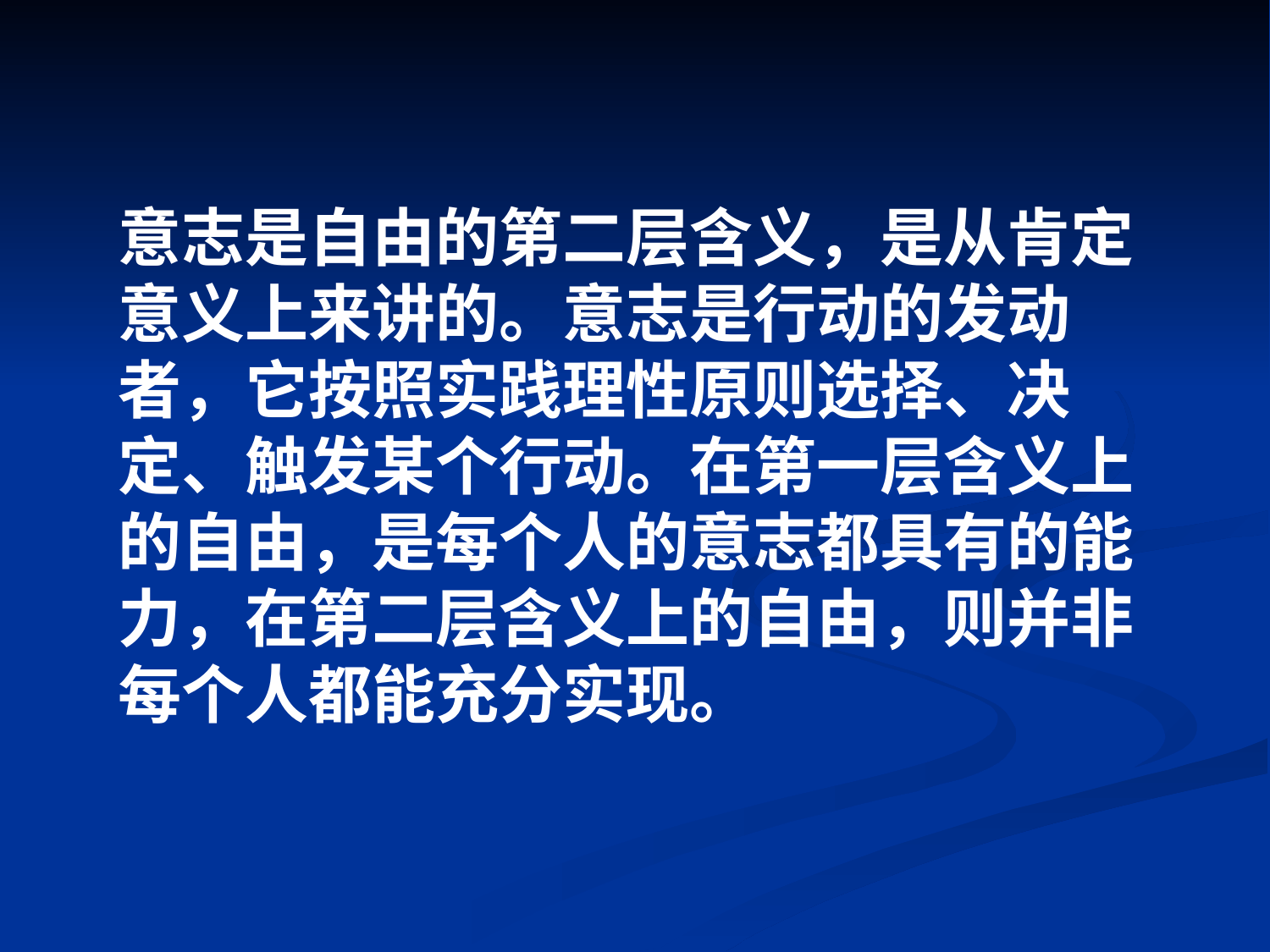

意志是自由的第二层含义，是从肯定意义上来讲的。意志是行动的发动者，它按照实践理性原则选择、决定、触发某个行动。在第一层含义上的自由，是每个人的意志都具有的能力，在第二层含义上的自由，则并非每个人都能充分实现。